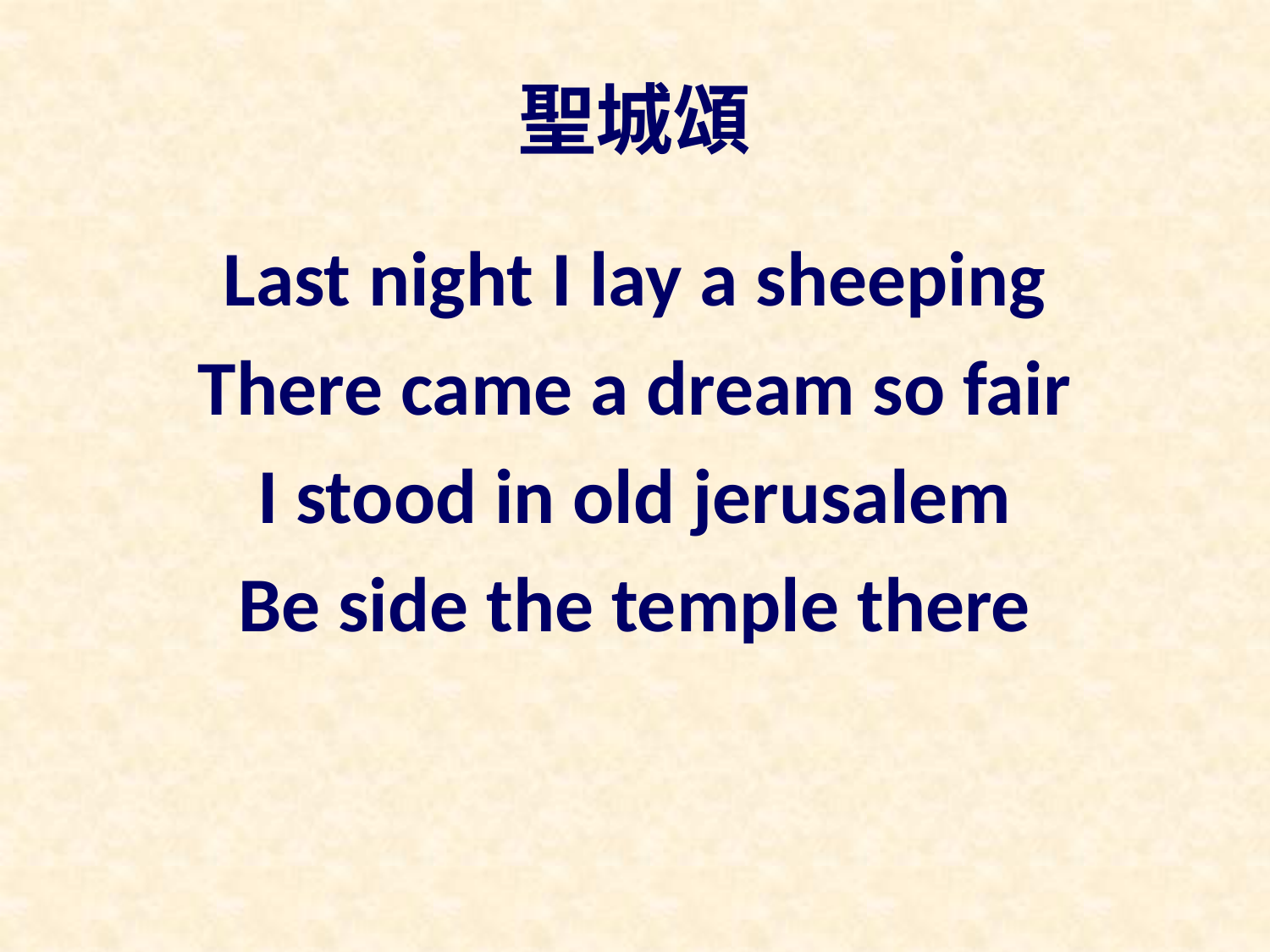

# 聖城頌
Last night I lay a sheeping
There came a dream so fair
I stood in old jerusalem
Be side the temple there